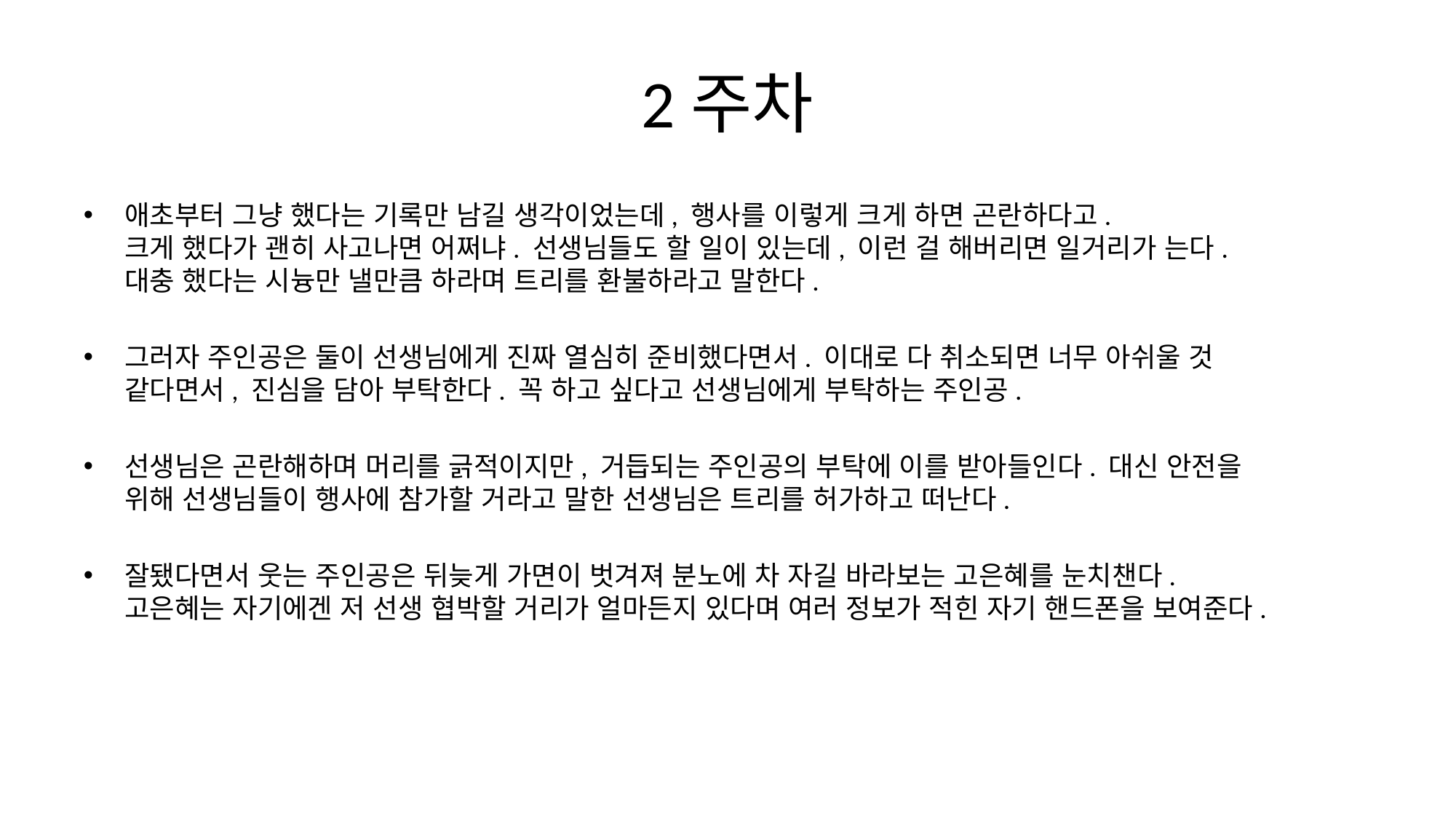

# 2주차
애초부터 그냥 했다는 기록만 남길 생각이었는데, 행사를 이렇게 크게 하면 곤란하다고.
크게 했다가 괜히 사고나면 어쩌냐. 선생님들도 할 일이 있는데, 이런 걸 해버리면 일거리가 는다.
대충 했다는 시늉만 낼만큼 하라며 트리를 환불하라고 말한다.

그러자 주인공은 둘이 선생님에게 진짜 열심히 준비했다면서. 이대로 다 취소되면 너무 아쉬울 것
같다면서, 진심을 담아 부탁한다. 꼭 하고 싶다고 선생님에게 부탁하는 주인공.

선생님은 곤란해하며 머리를 긁적이지만, 거듭되는 주인공의 부탁에 이를 받아들인다. 대신 안전을
위해 선생님들이 행사에 참가할 거라고 말한 선생님은 트리를 허가하고 떠난다.

잘됐다면서 웃는 주인공은 뒤늦게 가면이 벗겨져 분노에 차 자길 바라보는 고은혜를 눈치챈다.
고은혜는 자기에겐 저 선생 협박할 거리가 얼마든지 있다며 여러 정보가 적힌 자기 핸드폰을 보여준다.